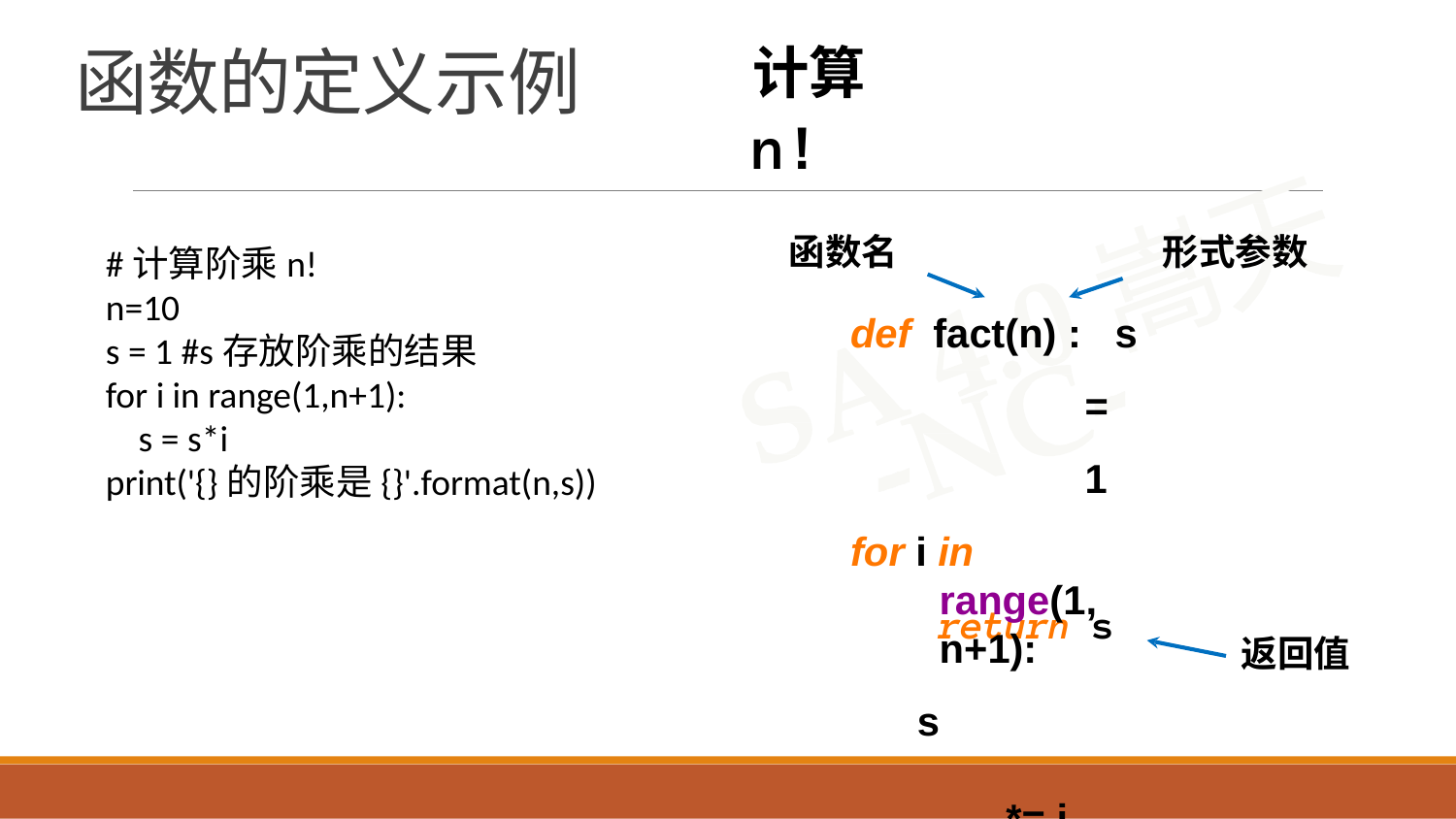

# 函数的定义示例
计算 n!

函数名	形式参数
def  fact(n) :   s	=	1
for i in range(1, n+1):
s	*= i
#计算阶乘n!
n=10
s = 1 #s存放阶乘的结果
for i in range(1,n+1):
    s = s*i
print('{}的阶乘是{}'.format(n,s))

return s
返回值